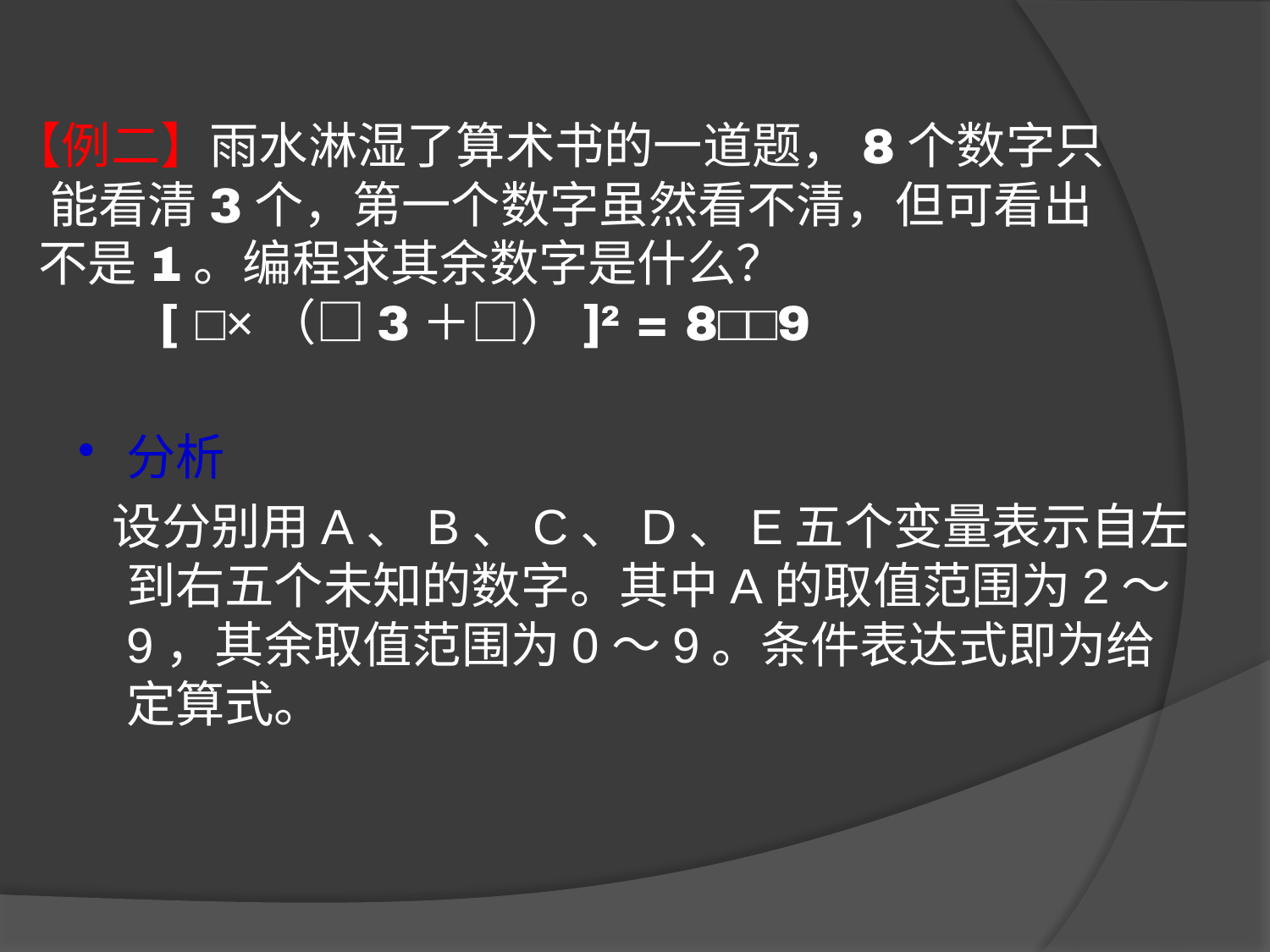

【例二】雨水淋湿了算术书的一道题，8个数字只   能看清3个，第一个数字虽然看不清，但可看出不是1。编程求其余数字是什么？
          [ □×（□3＋□）]2 = 8□□9
分析
  设分别用A、B、C、D、E五个变量表示自左到右五个未知的数字。其中A的取值范围为2～9，其余取值范围为0～9。条件表达式即为给定算式。